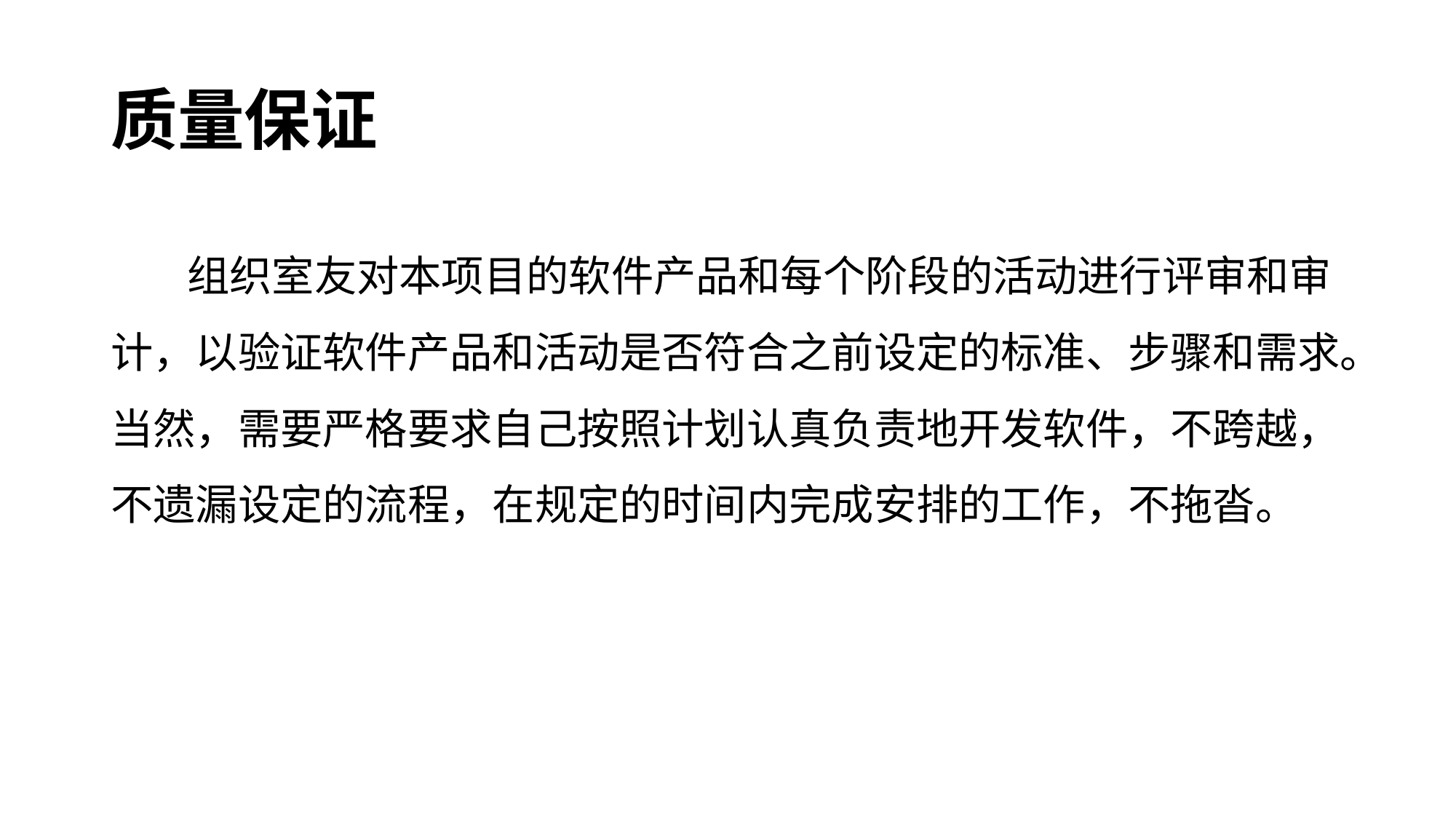

# 质量保证
       组织室友对本项目的软件产品和每个阶段的活动进行评审和审计，以验证软件产品和活动是否符合之前设定的标准、步骤和需求。当然，需要严格要求自己按照计划认真负责地开发软件，不跨越，不遗漏设定的流程，在规定的时间内完成安排的工作，不拖沓。